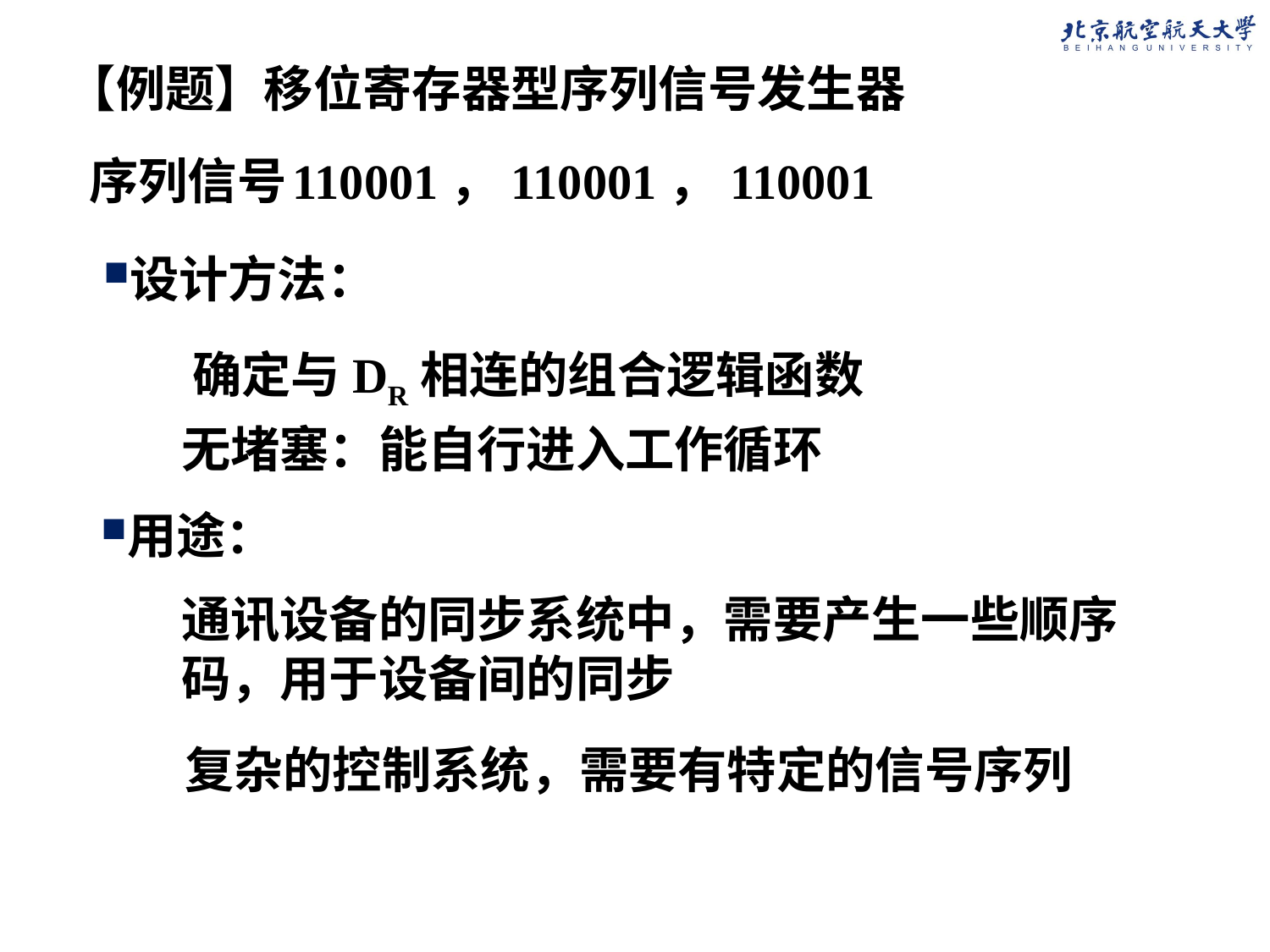

【例题】移位寄存器型序列信号发生器
序列信号
110001，110001，110001
设计方法：
确定与DR相连的组合逻辑函数
无堵塞：能自行进入工作循环
用途：
通讯设备的同步系统中，需要产生一些顺序码，用于设备间的同步
复杂的控制系统，需要有特定的信号序列
8